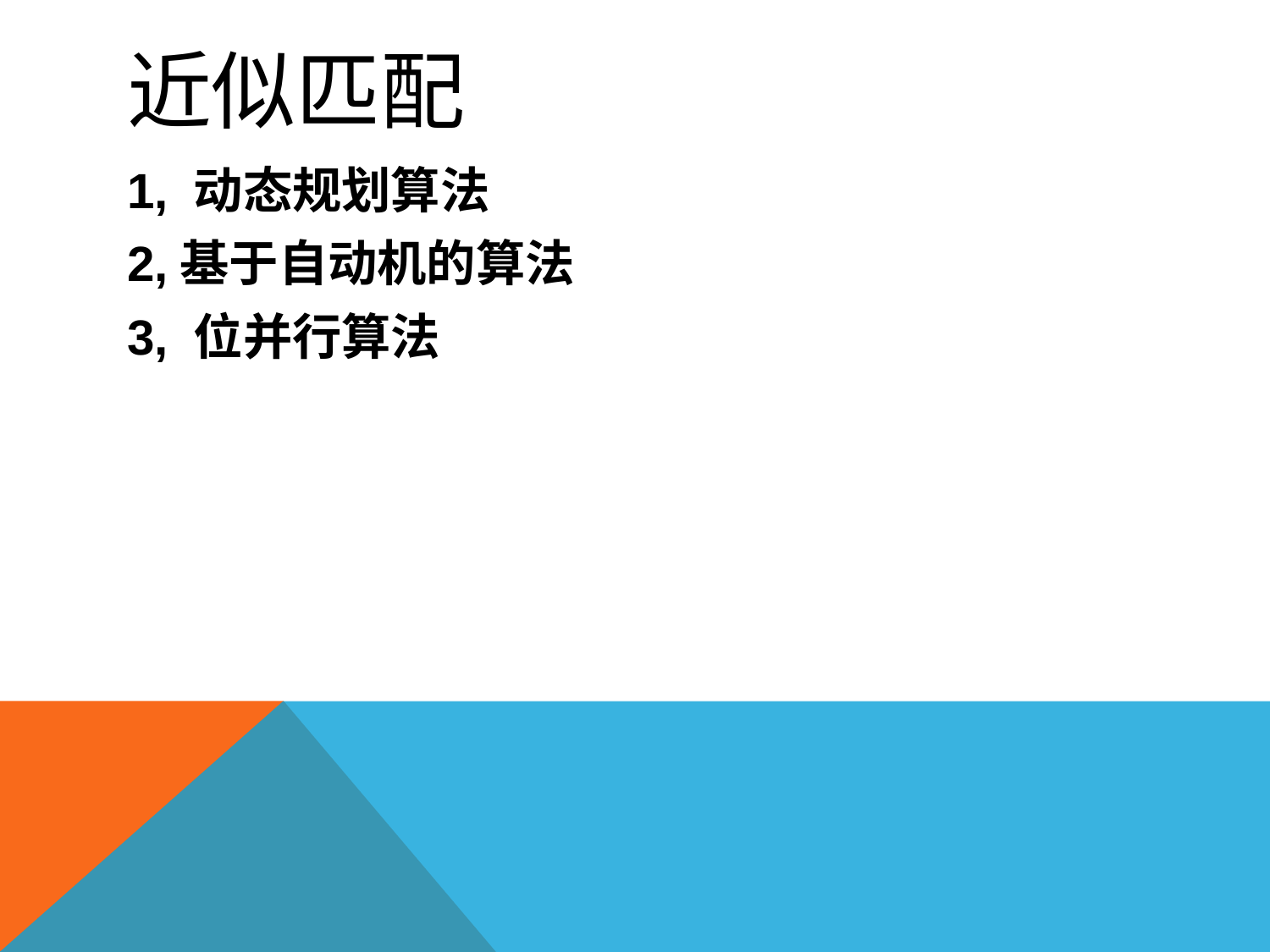

# 近似匹配
1, 动态规划算法
2,基于自动机的算法
3, 位并行算法